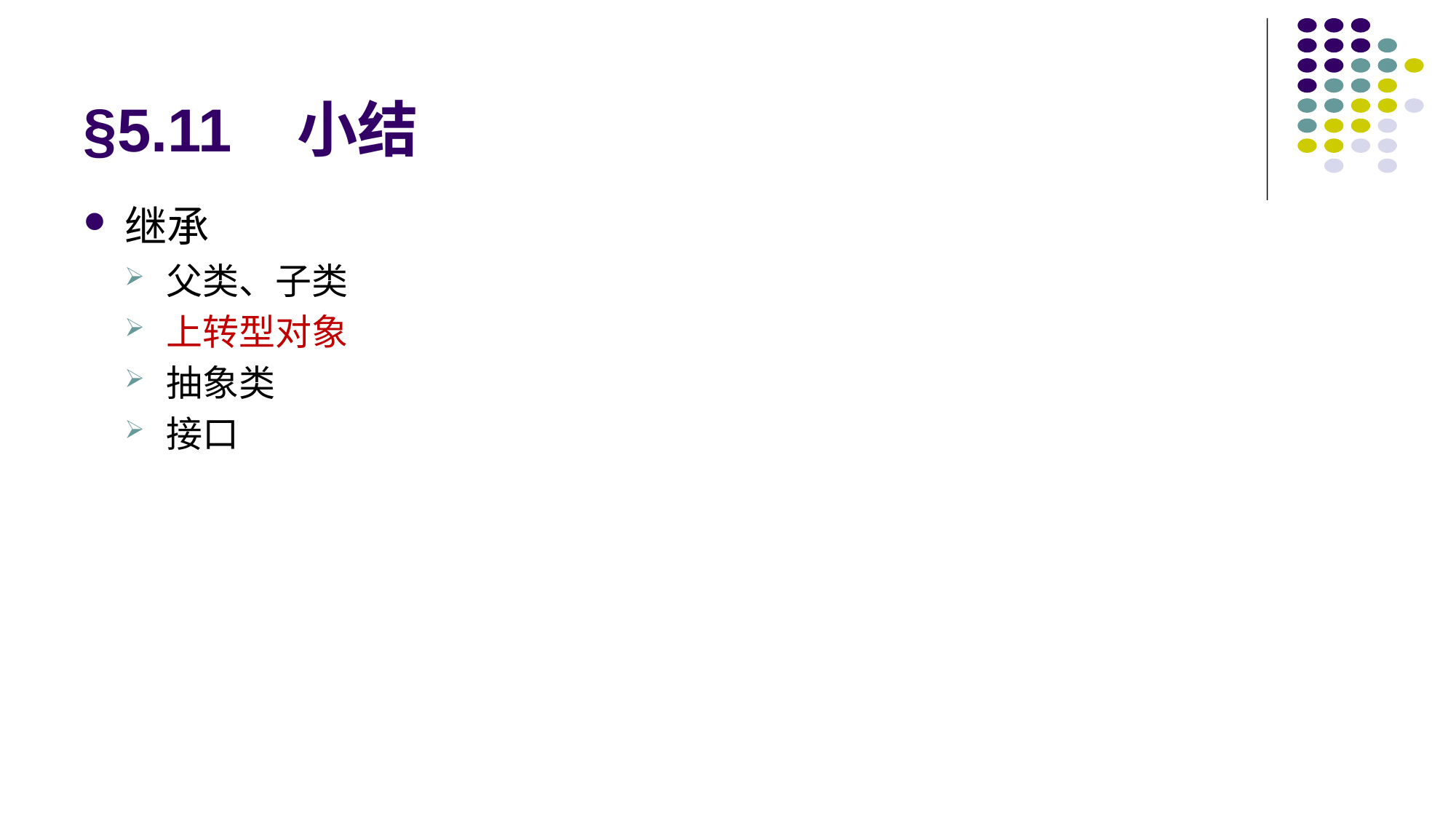

# §5.11   小结
继承
父类、子类
上转型对象
抽象类
接口
107